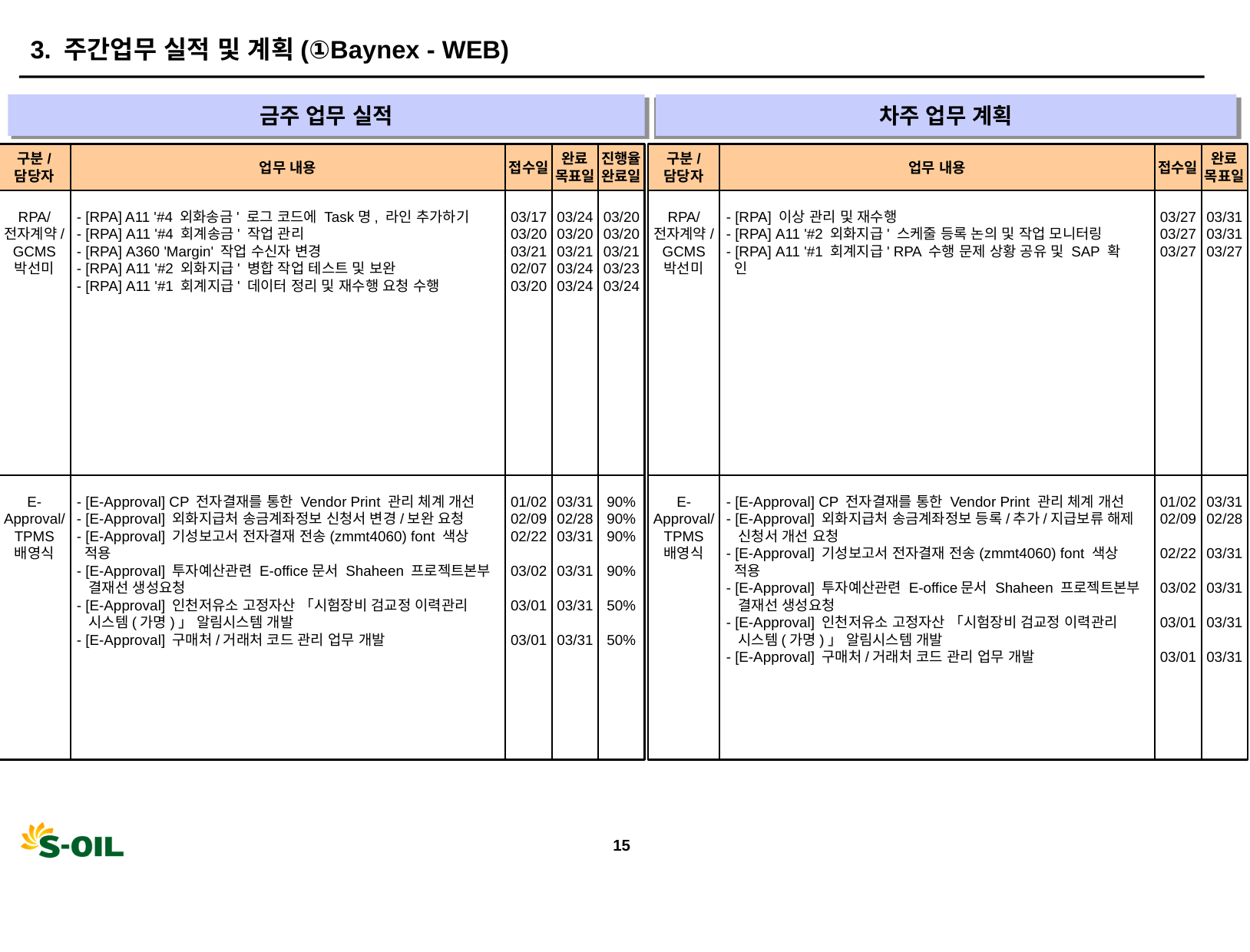

3. 주간업무 실적 및 계획(①Baynex - WEB)
금주 업무 실적
차주 업무 계획
" "
" "
구분/
담당자
업무 내용
접수일
완료
목표일
진행율
완료일
구분/
담당자
업무 내용
접수일
완료
목표일
RPA/
전자계약/
GCMS
박선미

- [RPA] A11 '#4 외화송금' 로그 코드에 Task명, 라인 추가하기
- [RPA] A11 '#4 회계송금' 작업 관리
- [RPA] A360 'Margin' 작업 수신자 변경
- [RPA] A11 '#2 외화지급' 병합 작업 테스트 및 보완
- [RPA] A11 '#1 회계지급' 데이터 정리 및 재수행 요청 수행
03/17
03/20
03/21
02/07
03/20
03/24
03/20
03/21
03/24
03/24
03/20
03/20
03/21
03/23
03/24
RPA/
전자계약/
GCMS
박선미

- [RPA] 이상 관리 및 재수행
- [RPA] A11 '#2 외화지급' 스케줄 등록 논의 및 작업 모니터링
- [RPA] A11 '#1 회계지급' RPA 수행 문제 상황 공유 및 SAP 확
  인
03/27
03/27
03/27
03/31
03/31
03/27
E-Approval/
TPMS
배영식

- [E-Approval] CP 전자결재를 통한 Vendor Print 관리 체계 개선
- [E-Approval] 외화지급처 송금계좌정보 신청서 변경/보완 요청
- [E-Approval] 기성보고서 전자결재 전송(zmmt4060) font 색상
  적용
- [E-Approval] 투자예산관련 E-office문서 Shaheen 프로젝트본부
   결재선 생성요청
- [E-Approval] 인천저유소 고정자산 「시험장비 검교정 이력관리
   시스템(가명)」 알림시스템 개발
- [E-Approval] 구매처/거래처 코드 관리 업무 개발
01/02
02/09
02/22
03/02
03/01
03/01
03/31
02/28
03/31
03/31
03/31
03/31
90%
90%
90%
90%
50%
50%
E-Approval/
TPMS
배영식

- [E-Approval] CP 전자결재를 통한 Vendor Print 관리 체계 개선
- [E-Approval] 외화지급처 송금계좌정보 등록/추가/지급보류 해제
   신청서 개선 요청
- [E-Approval] 기성보고서 전자결재 전송(zmmt4060) font 색상
  적용
- [E-Approval] 투자예산관련 E-office문서 Shaheen 프로젝트본부
   결재선 생성요청
- [E-Approval] 인천저유소 고정자산 「시험장비 검교정 이력관리
   시스템(가명)」 알림시스템 개발
- [E-Approval] 구매처/거래처 코드 관리 업무 개발
01/02
02/09
02/22
03/02
03/01
03/01
03/31
02/28
03/31
03/31
03/31
03/31